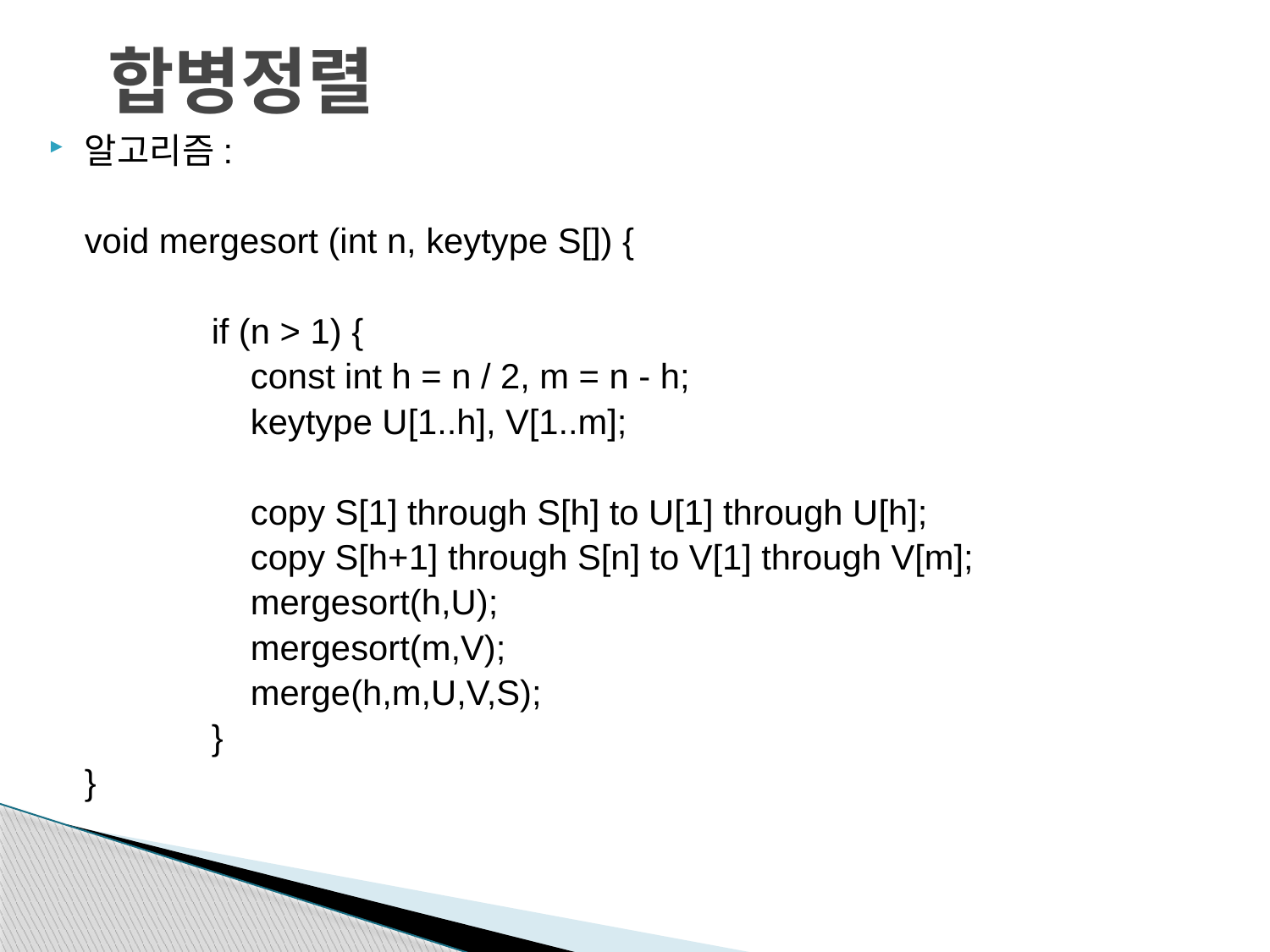

# 합병정렬
알고리즘:

	void mergesort (int n, keytype S[]) {

		if (n > 1) {
		    const int h = n / 2, m = n - h;
		    keytype U[1..h], V[1..m];

		    copy S[1] through S[h] to U[1] through U[h];
		    copy S[h+1] through S[n] to V[1] through V[m];
		    mergesort(h,U);
		    mergesort(m,V);
		    merge(h,m,U,V,S);
		}
	}